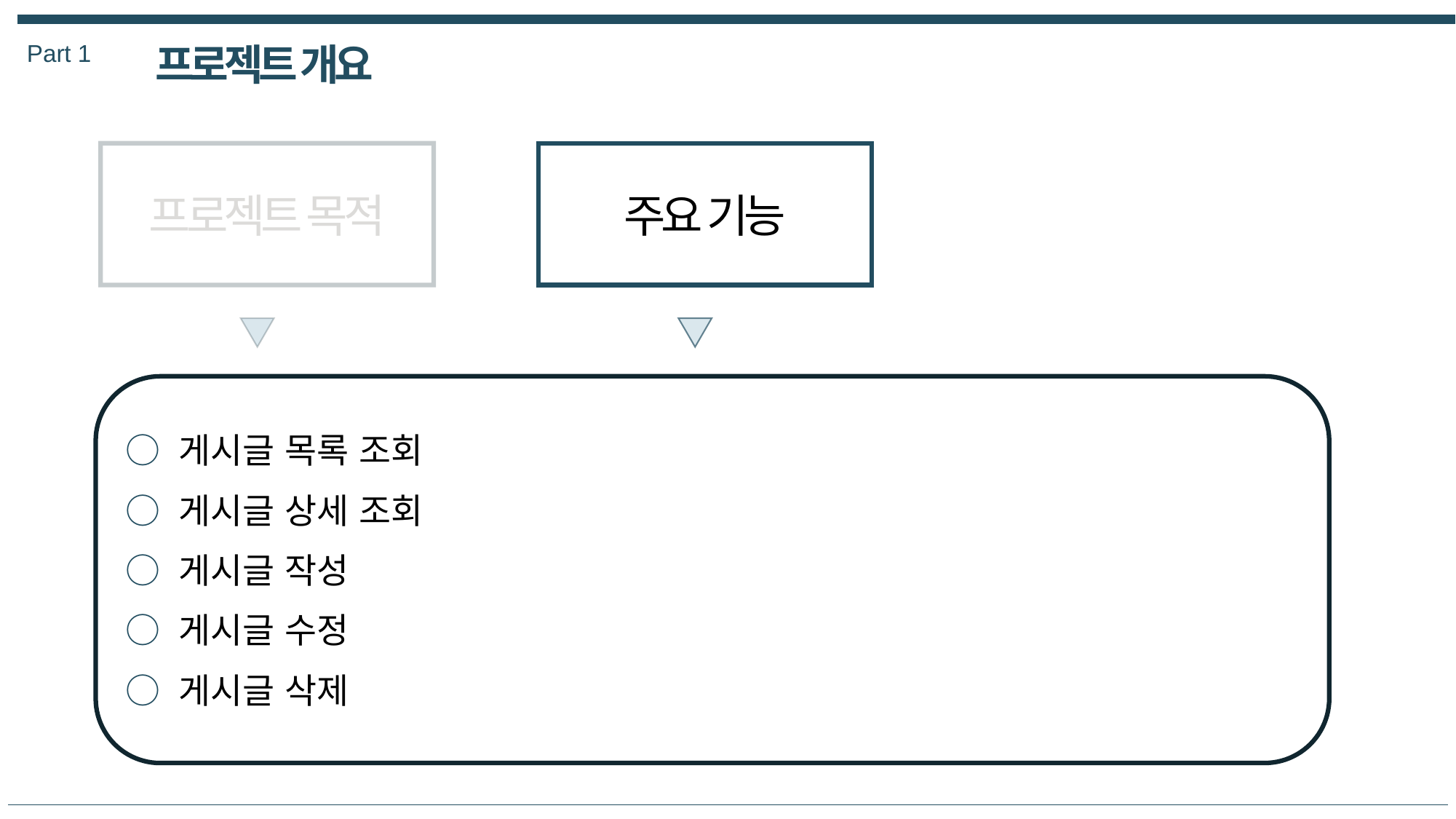

Part 1
프로젝트 개요
프로젝트 목적
주요 기능

○ 게시글 목록 조회

○ 게시글 상세 조회

○ 게시글 작성

○ 게시글 수정

○ 게시글 삭제